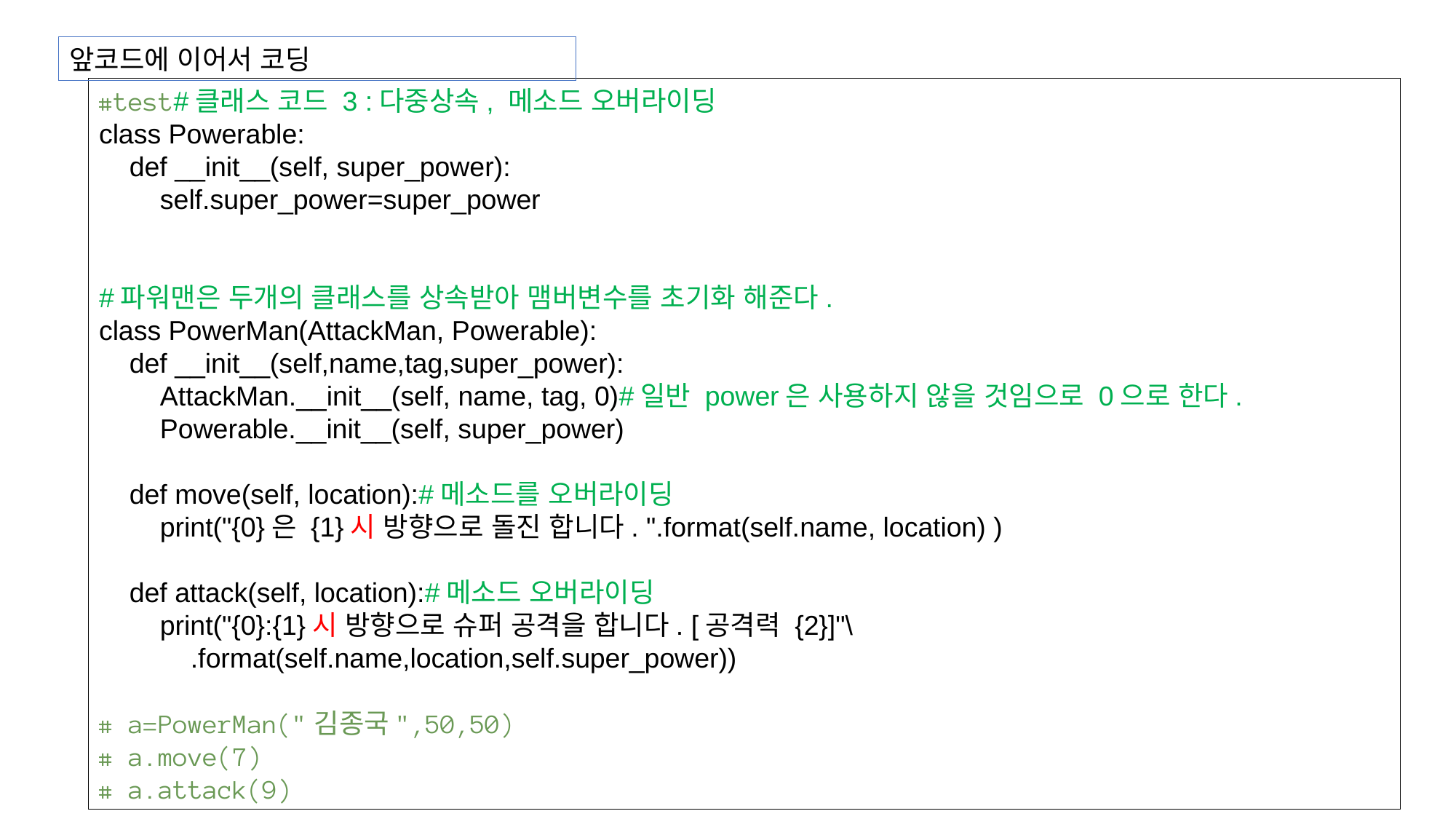

앞코드에 이어서 코딩
#test#클래스 코드 3 :다중상속, 메소드 오버라이딩
class Powerable:
    def __init__(self, super_power):
        self.super_power=super_power

#파워맨은 두개의 클래스를 상속받아 맴버변수를 초기화 해준다.
class PowerMan(AttackMan, Powerable):
    def __init__(self,name,tag,super_power):
        AttackMan.__init__(self, name, tag, 0)#일반 power은 사용하지 않을 것임으로 0으로 한다.
        Powerable.__init__(self, super_power)

    def move(self, location):#메소드를 오버라이딩
        print("{0}은 {1}시 방향으로 돌진 합니다. ".format(self.name, location) )

    def attack(self, location):#메소드 오버라이딩
        print("{0}:{1}시 방향으로 슈퍼 공격을 합니다. [공격력 {2}]"\
            .format(self.name,location,self.super_power))

# a=PowerMan("김종국",50,50)
# a.move(7)
# a.attack(9)